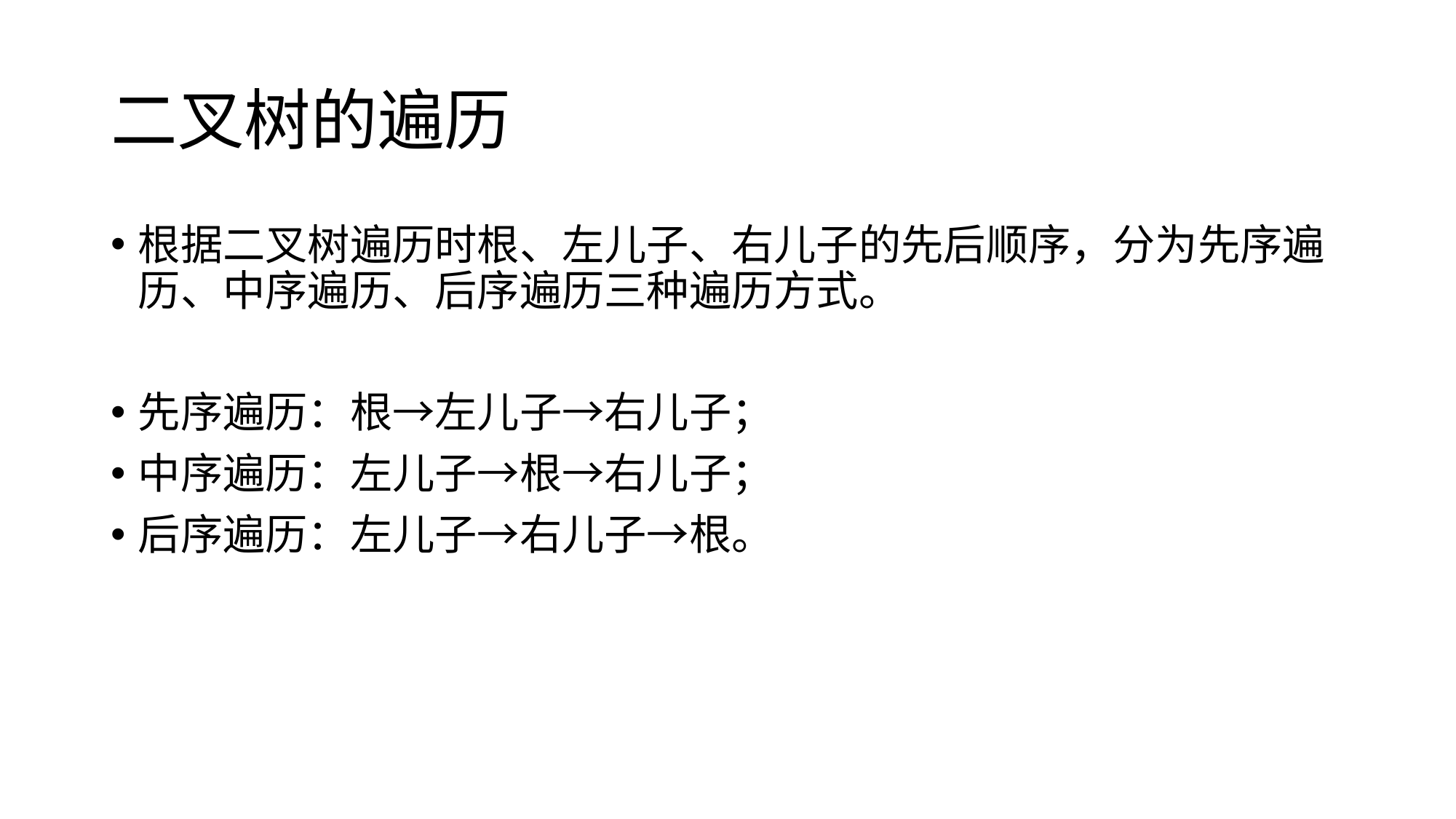

# 二叉树的遍历
根据二叉树遍历时根、左儿子、右儿子的先后顺序，分为先序遍历、中序遍历、后序遍历三种遍历方式。

先序遍历：根→左儿子→右儿子；
中序遍历：左儿子→根→右儿子；
后序遍历：左儿子→右儿子→根。